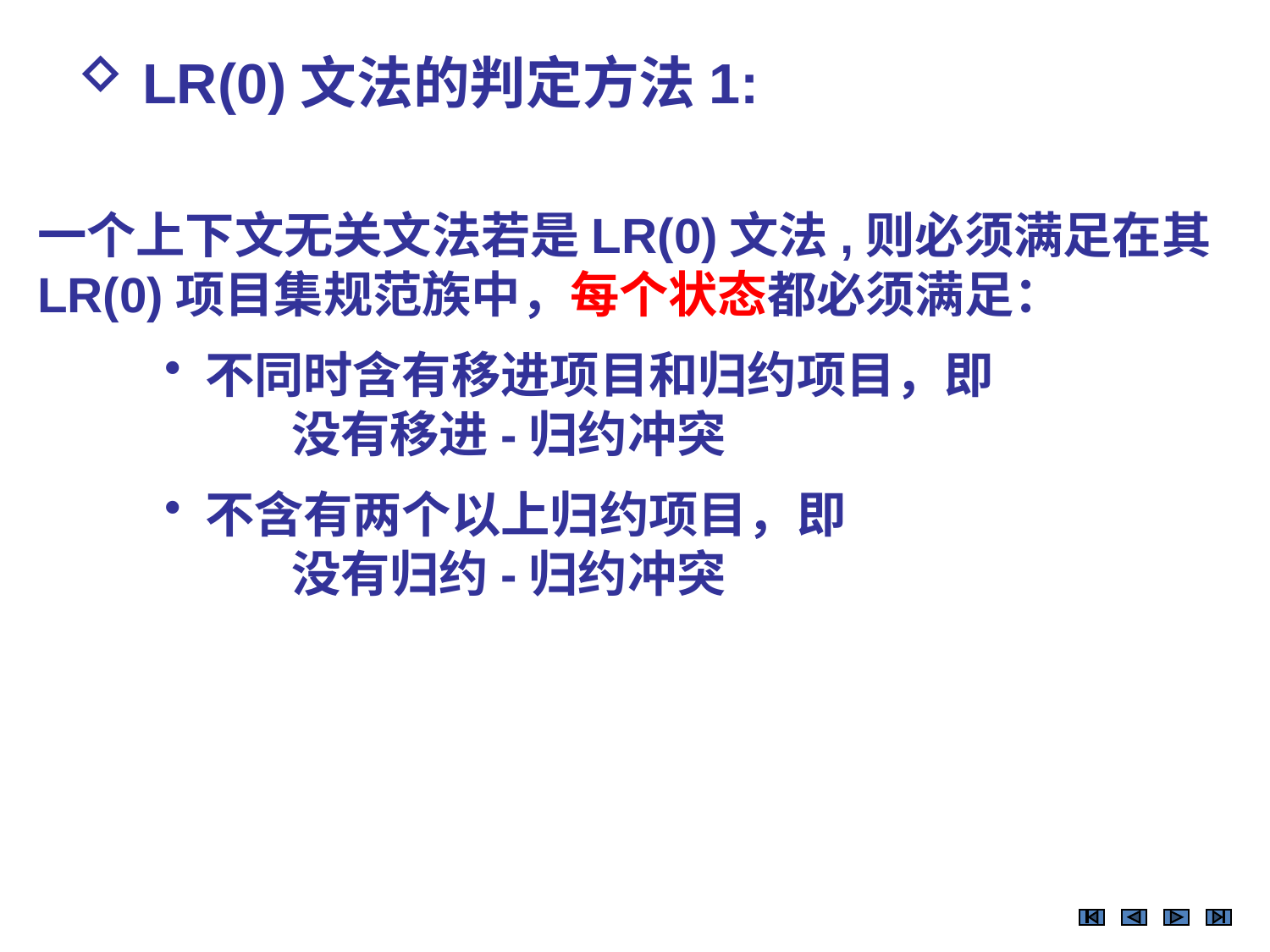

LR(0)文法的判定方法1:
一个上下文无关文法若是LR(0)文法,则必须满足在其 LR(0)项目集规范族中，每个状态都必须满足：

 不同时含有移进项目和归约项目，即
	没有移进-归约冲突

 不含有两个以上归约项目，即
	没有归约-归约冲突